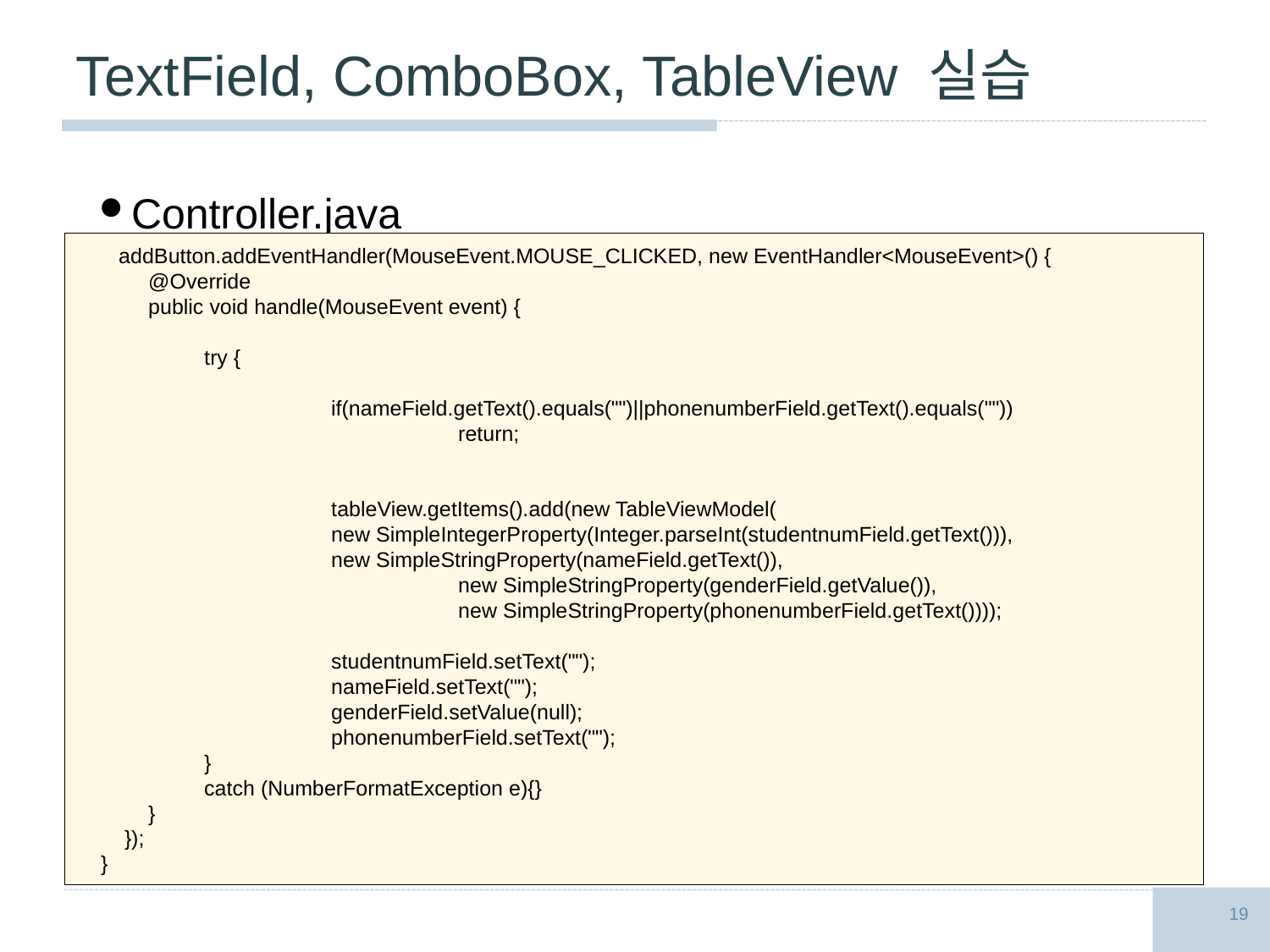

# TextField, ComboBox, TableView 실습
Controller.java
       addButton.addEventHandler(MouseEvent.MOUSE_CLICKED, new EventHandler<MouseEvent>() {
            @Override
            public void handle(MouseEvent event) {

            	try {

            		if(nameField.getText().equals("")||phonenumberField.getText().equals(""))
            			return;

            		tableView.getItems().add(new TableViewModel(
                    		new SimpleIntegerProperty(Integer.parseInt(studentnumField.getText())),
                    		new SimpleStringProperty(nameField.getText()),
                           		new SimpleStringProperty(genderField.getValue()),
                            		new SimpleStringProperty(phonenumberField.getText())));

            		studentnumField.setText("");
            		nameField.setText("");
            		genderField.setValue(null);
            		phonenumberField.setText("");
            	}
            	catch (NumberFormatException e){}
            }
        });
    }